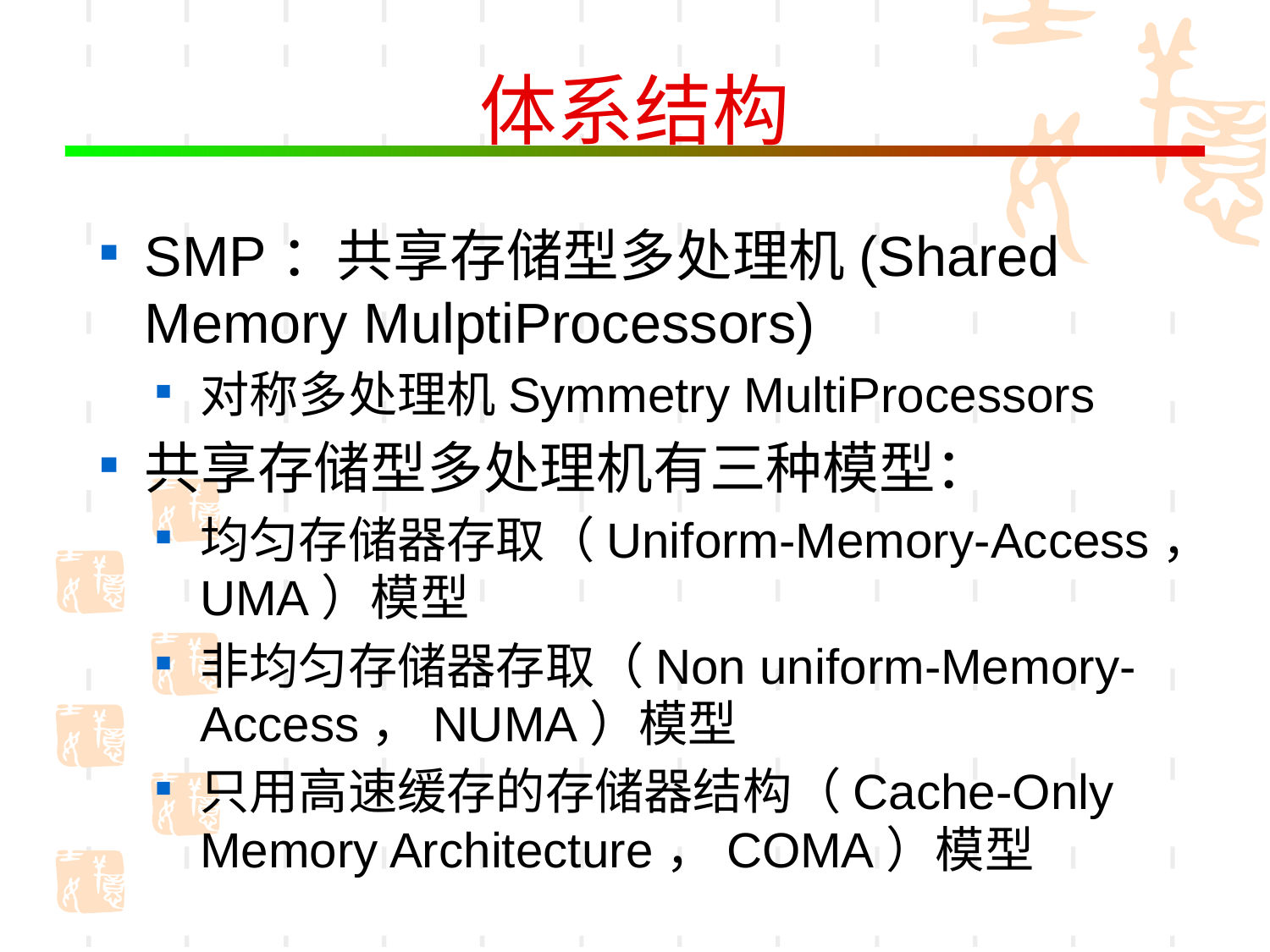

# 体系结构
SMP：共享存储型多处理机(Shared Memory MulptiProcessors)
对称多处理机Symmetry MultiProcessors
共享存储型多处理机有三种模型：
均匀存储器存取（Uniform-Memory-Access，UMA）模型
非均匀存储器存取（Non uniform-Memory-Access，NUMA）模型
只用高速缓存的存储器结构（Cache-Only Memory Architecture，COMA）模型